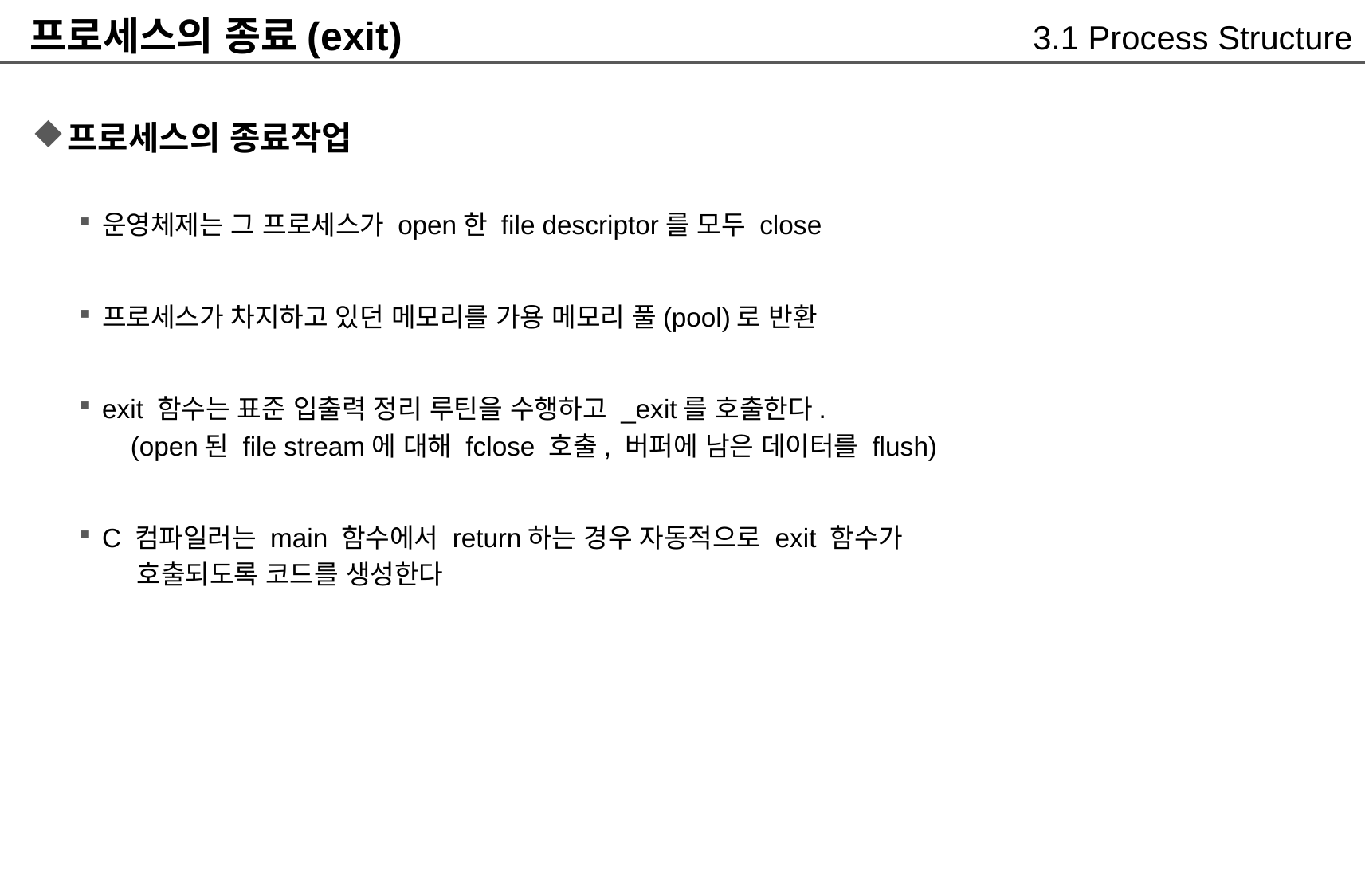

# 프로세스의 종료(exit)
3.1 Process Structure

프로세스의 종료작업

운영체제는 그 프로세스가 open한 file descriptor를 모두 close

프로세스가 차지하고 있던 메모리를 가용 메모리 풀(pool)로 반환

exit 함수는 표준 입출력 정리 루틴을 수행하고 _exit를 호출한다.
       (open된 file stream에 대해 fclose 호출, 버퍼에 남은 데이터를 flush)

C 컴파일러는 main 함수에서 return하는 경우 자동적으로 exit 함수가
       호출되도록 코드를 생성한다